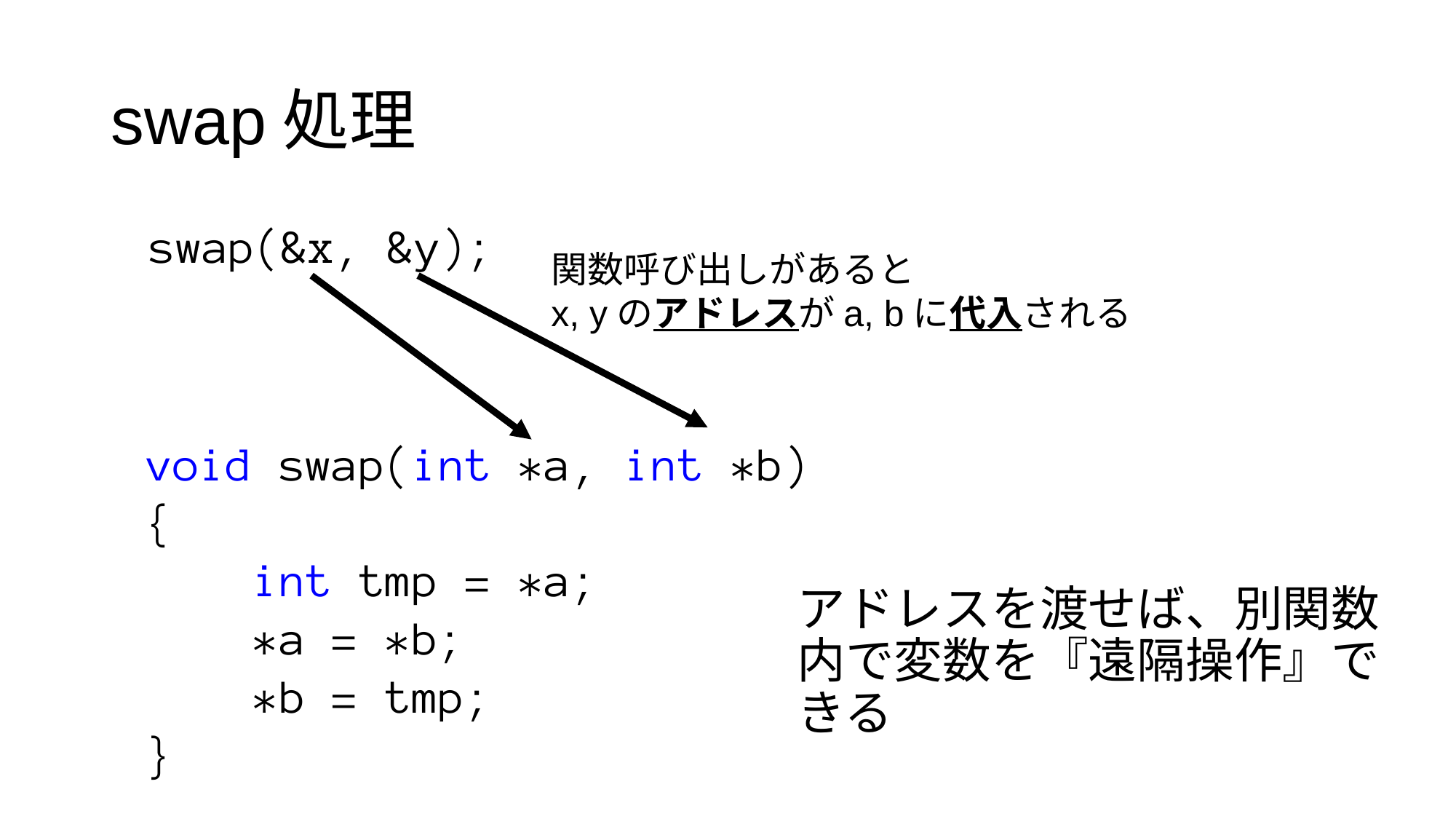

# swap処理
swap(&x, &y);
関数呼び出しがあると
x, yのアドレスがa, bに代入される
void swap(int *a, int *b)
{
    int tmp = *a;
    *a = *b;
    *b = tmp;
}
アドレスを渡せば、別関数内で変数を『遠隔操作』できる